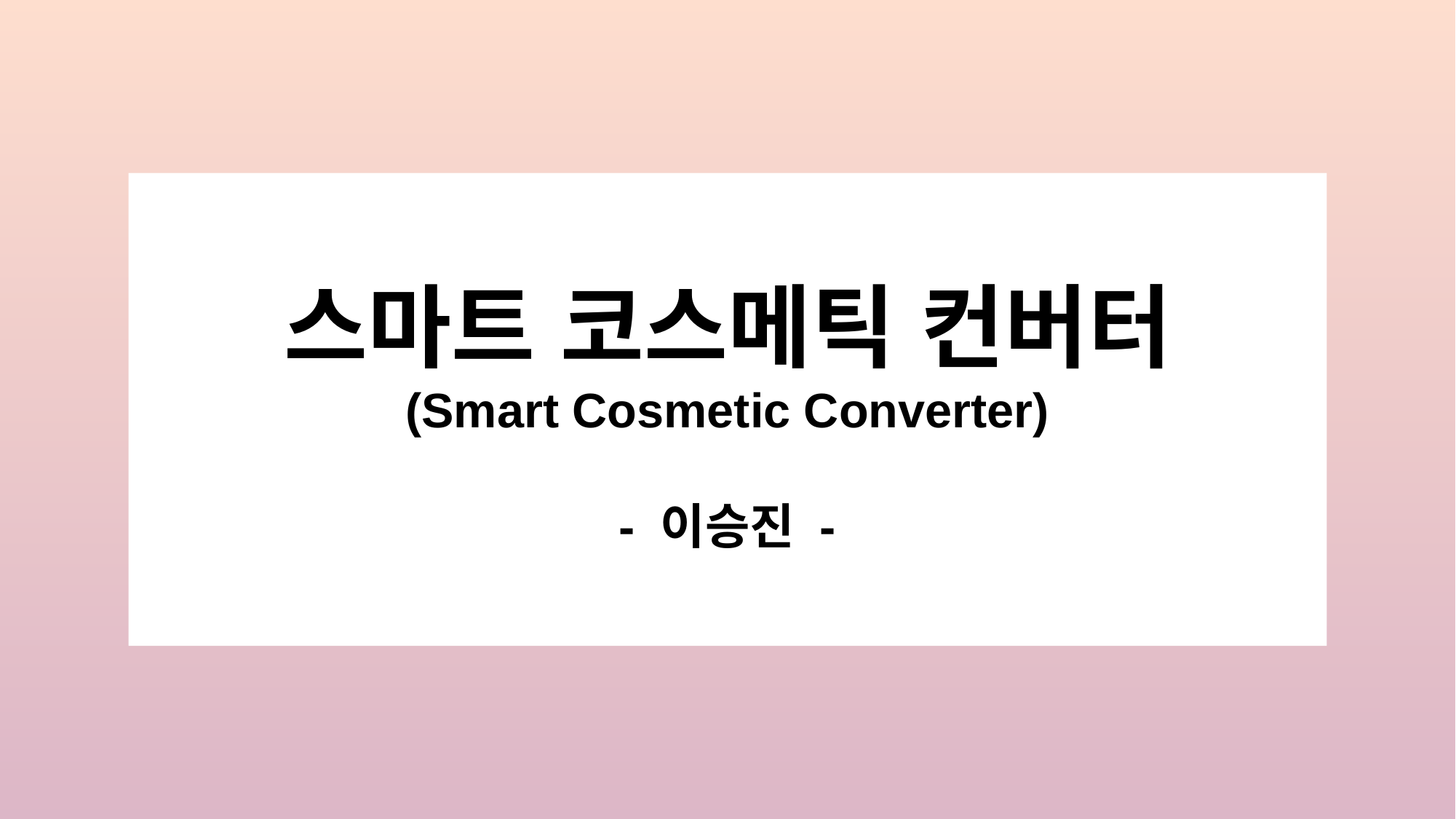

스마트 코스메틱 컨버터
(Smart Cosmetic Converter)

- 이승진 -